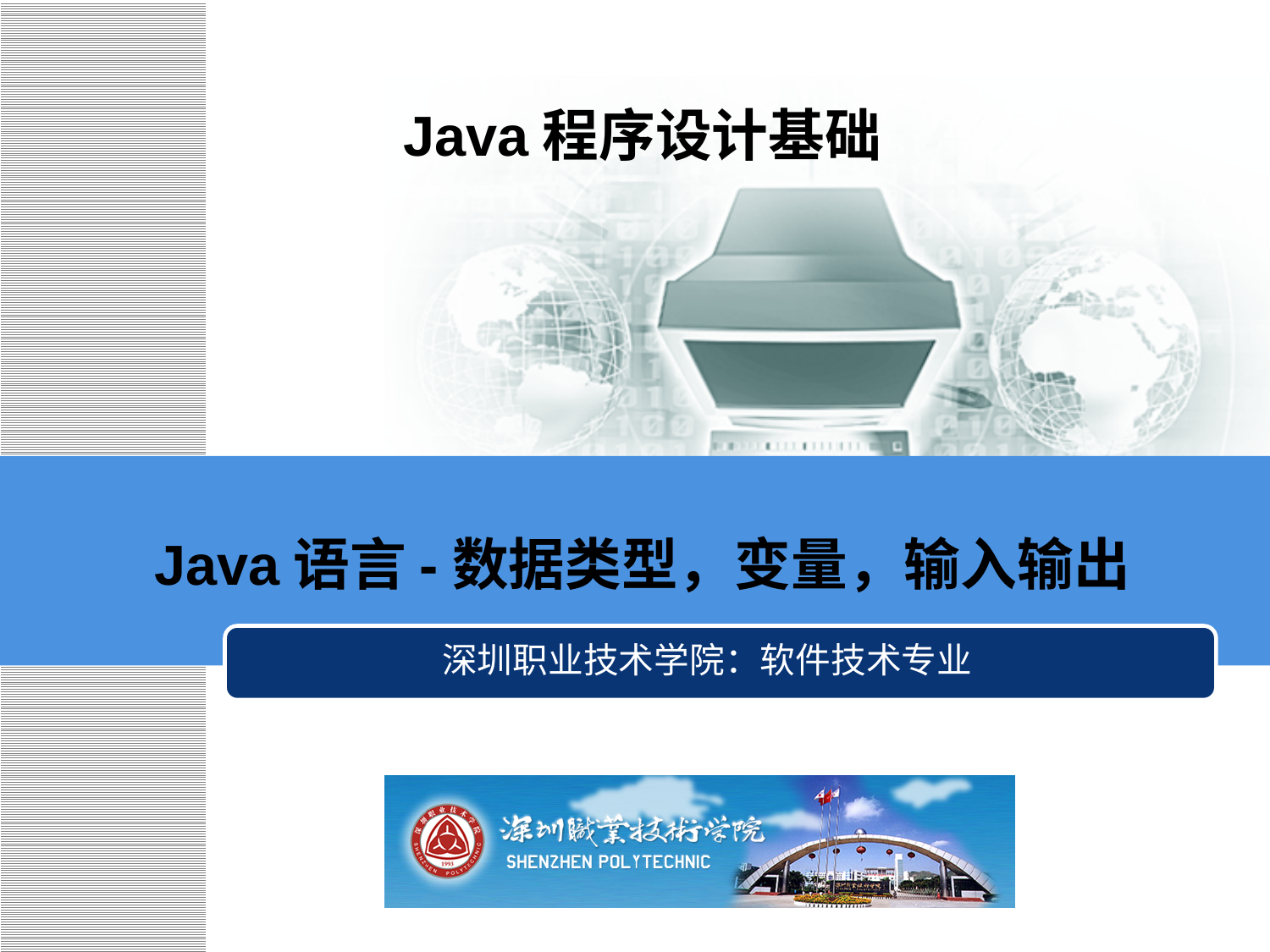

# Java程序设计基础
Java语言-数据类型，变量，输入输出
深圳职业技术学院：软件技术专业